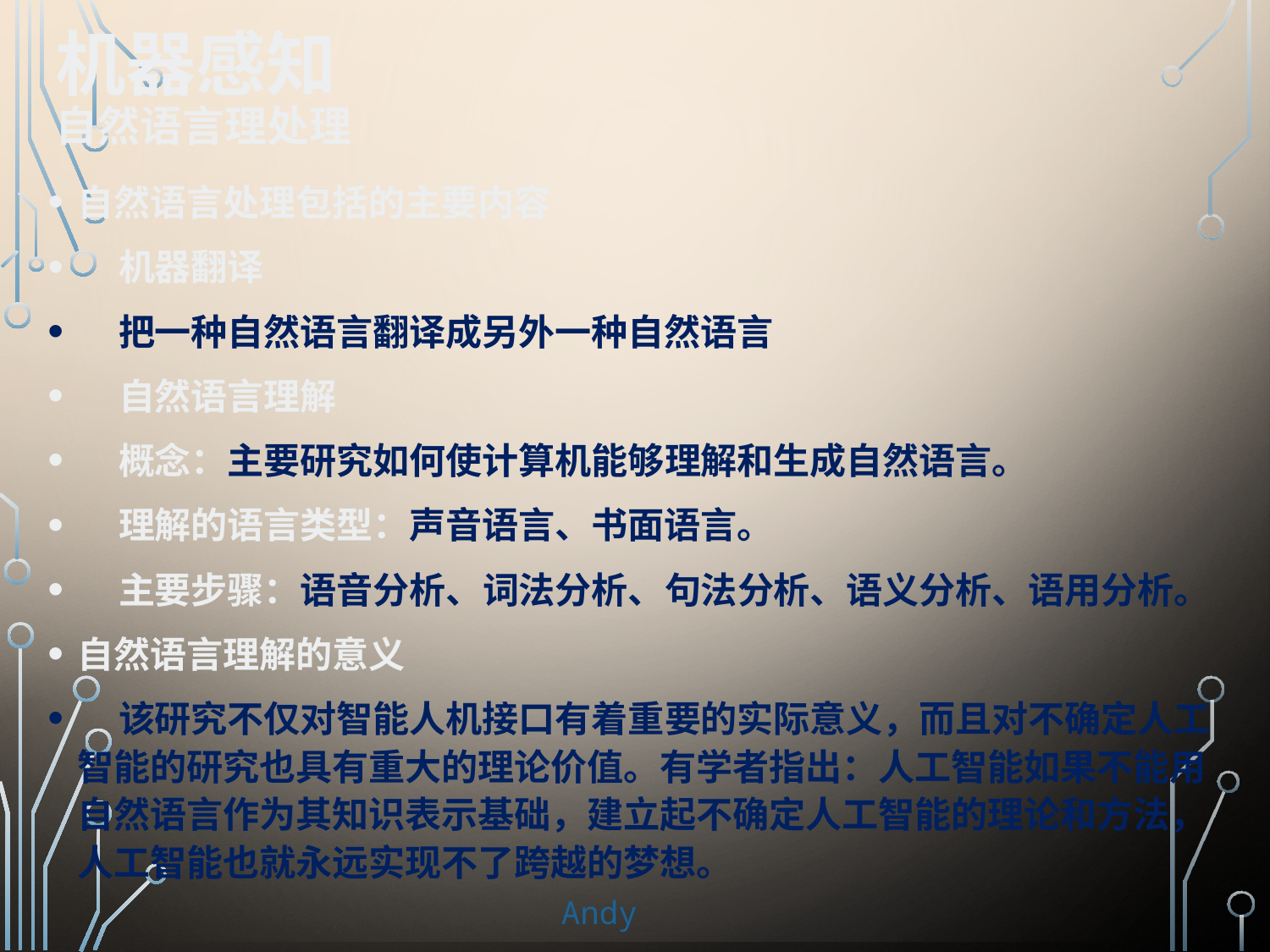

# 机器感知 自然语言理处理
自然语言处理包括的主要内容
    机器翻译
    把一种自然语言翻译成另外一种自然语言
    自然语言理解
    概念：主要研究如何使计算机能够理解和生成自然语言。
    理解的语言类型：声音语言、书面语言。
    主要步骤：语音分析、词法分析、句法分析、语义分析、语用分析。
自然语言理解的意义
    该研究不仅对智能人机接口有着重要的实际意义，而且对不确定人工智能的研究也具有重大的理论价值。有学者指出：人工智能如果不能用自然语言作为其知识表示基础，建立起不确定人工智能的理论和方法，人工智能也就永远实现不了跨越的梦想。
22